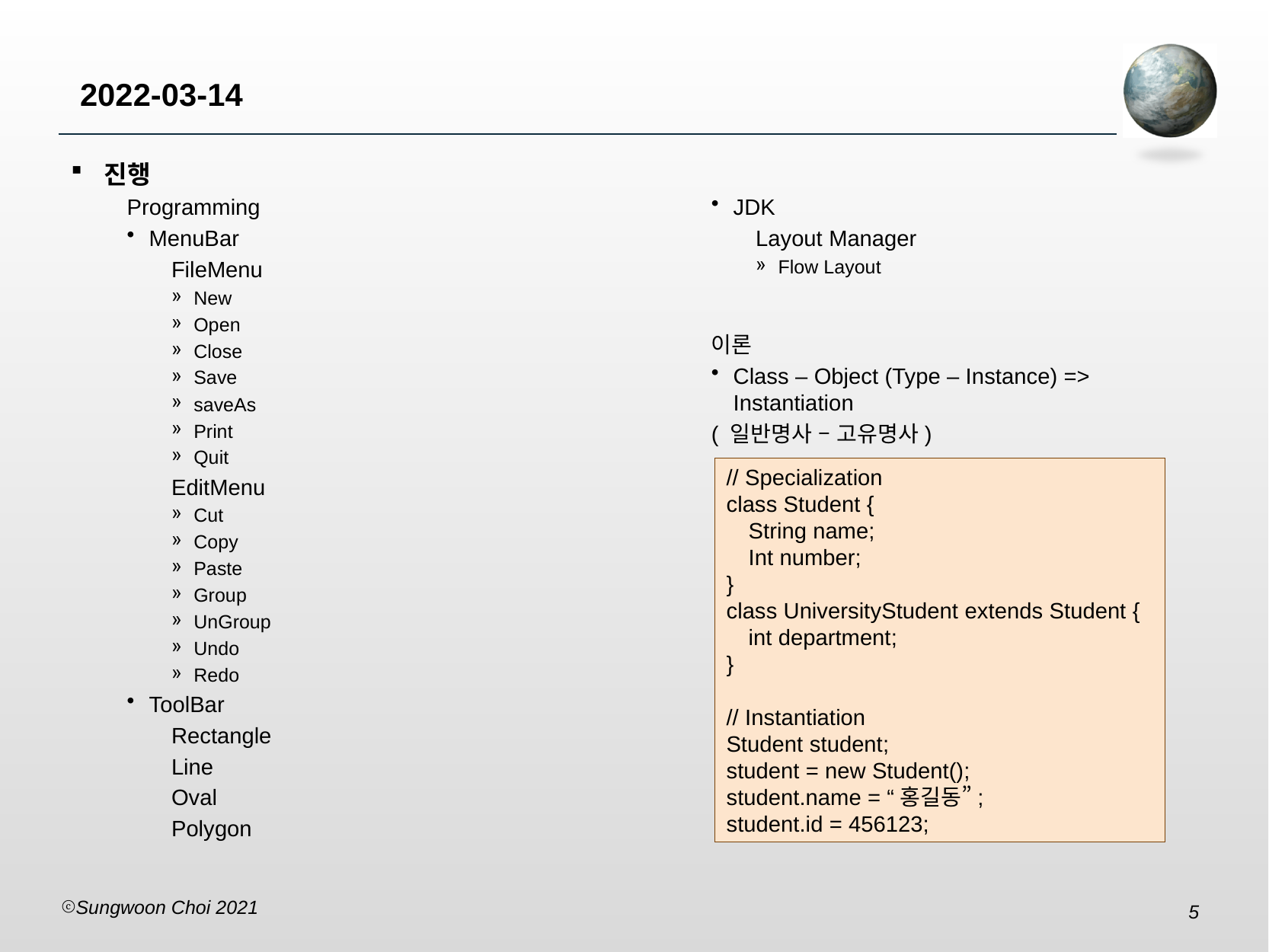

# 2022-03-14
진행
Programming
MenuBar
FileMenu
New
Open
Close
Save
saveAs
Print
Quit
EditMenu
Cut
Copy
Paste
Group
UnGroup
Undo
Redo
ToolBar
Rectangle
Line
Oval
Polygon

JDK
Layout Manager
Flow Layout

이론
Class – Object (Type – Instance) => Instantiation
( 일반명사 – 고유명사)

// Specialization
class Student {
	String name;
	Int number;
}
class UniversityStudent extends Student {
	int department;
}

// Instantiation
Student student;
student = new Student();
student.name = “홍길동”;
student.id = 456123;
Sungwoon Choi 2021
5